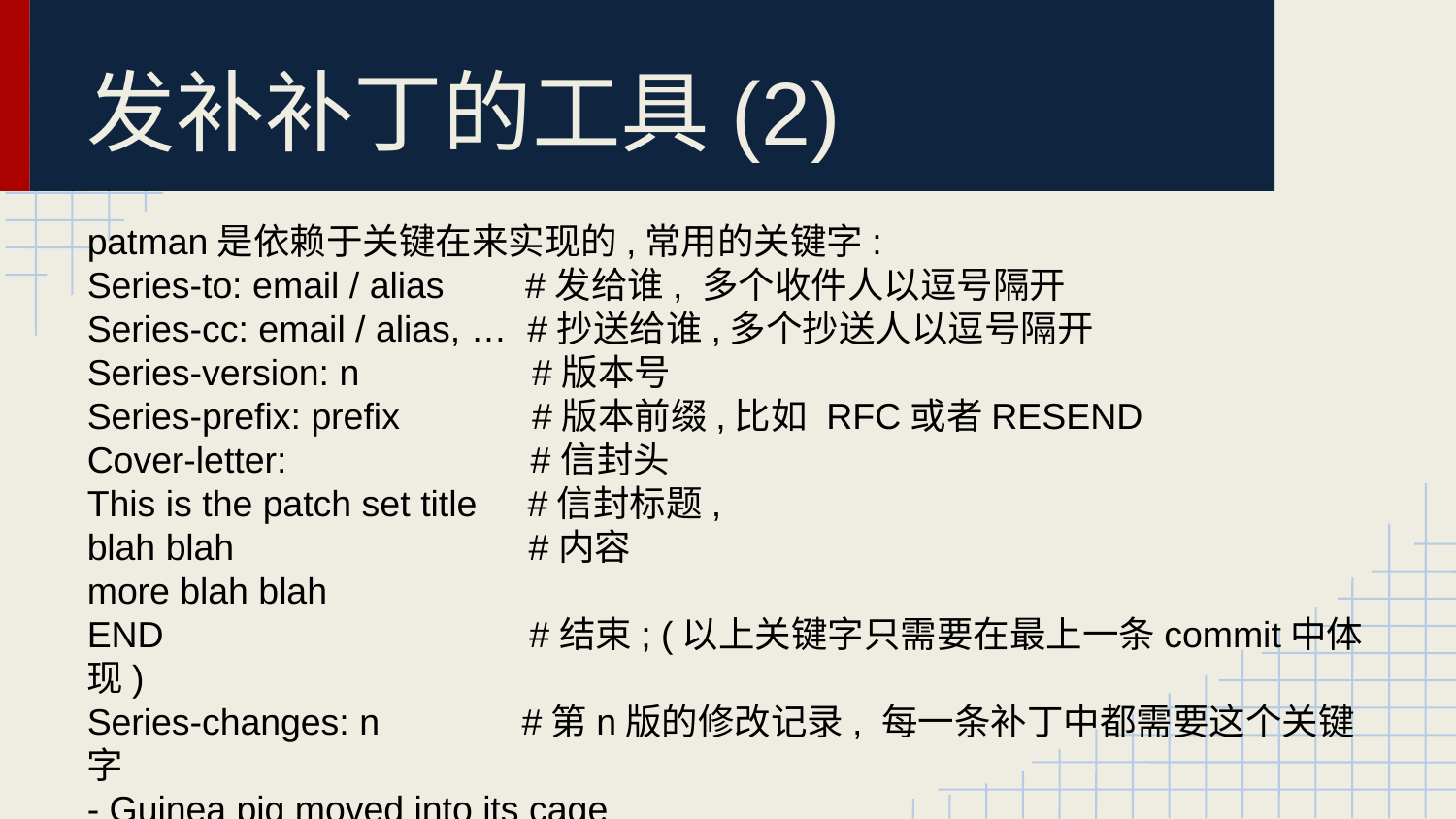

发补补丁的工具(2)
patman是依赖于关键在来实现的,常用的关键字:
Series-to: email / alias        #发给谁, 多个收件人以逗号隔开
Series-cc: email / alias, …  #抄送给谁,多个抄送人以逗号隔开
Series-version: n                 #版本号
Series-prefix: prefix             #版本前缀,比如 RFC或者RESEND
Cover-letter:                        #信封头
This is the patch set title     #信封标题,
blah blah                             #内容
more blah blah
END                                    #结束; (以上关键字只需要在最上一条commit中体现)
Series-changes: n              #第n版的修改记录, 每一条补丁中都需要这个关键字
- Guinea pig moved into its cage
空一行, 然后加上Series-changes: n-1, 第n-1版本的修改记录,同上